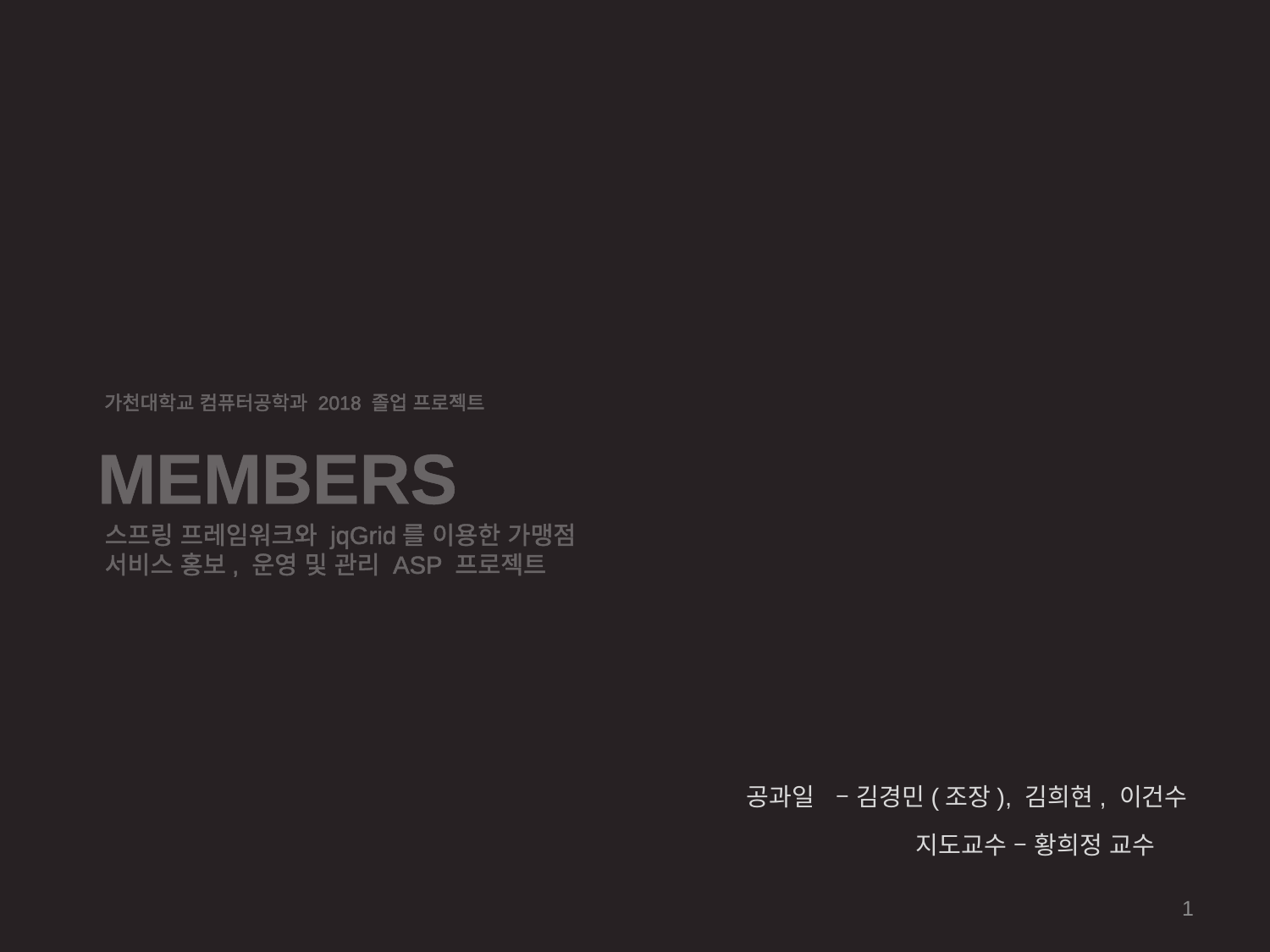

가천대학교 컴퓨터공학과 2018 졸업 프로젝트
MEMBERS
스프링 프레임워크와 jqGrid를 이용한 가맹점 서비스 홍보, 운영 및 관리 ASP 프로젝트
  공과일   – 김경민(조장), 김희현, 이건수
지도교수 – 황희정 교수
1